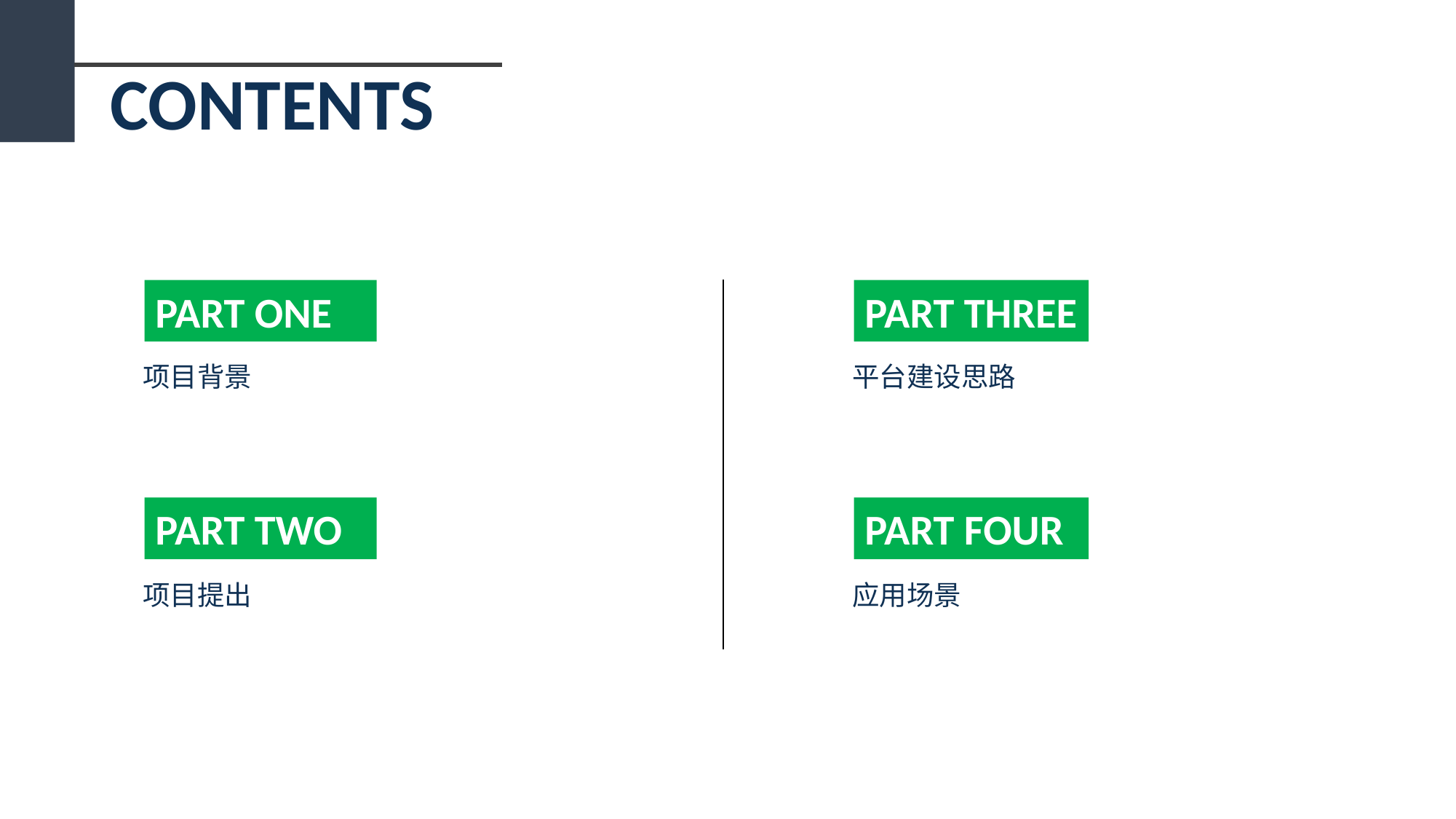

CONTENTS
PART ONE
PART THREE
项目背景
平台建设思路
PART TWO
PART FOUR
项目提出
应用场景